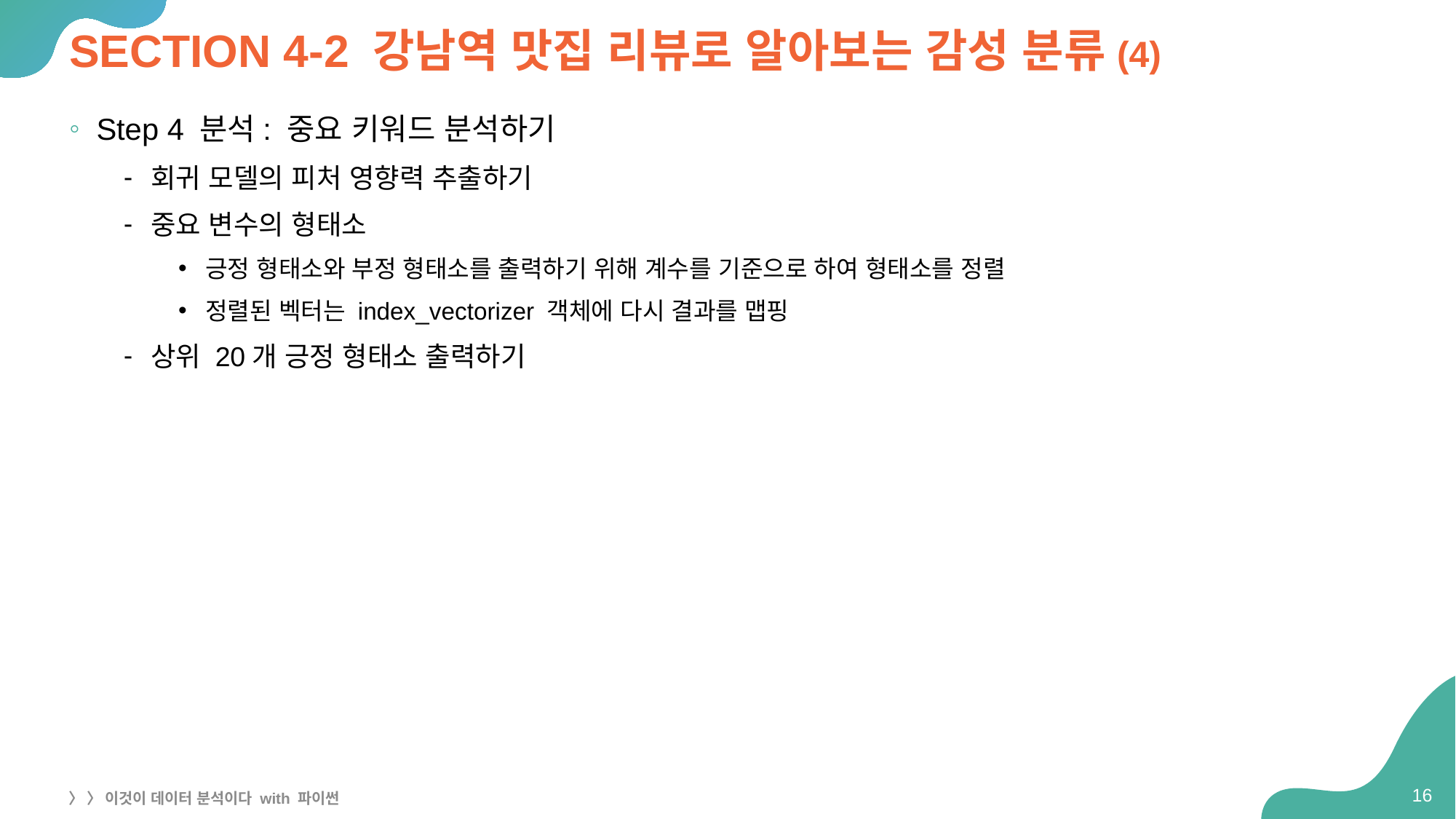

# SECTION 4-2 강남역 맛집 리뷰로 알아보는 감성 분류(4)
Step 4 분석: 중요 키워드 분석하기
회귀 모델의 피처 영향력 추출하기
중요 변수의 형태소
긍정 형태소와 부정 형태소를 출력하기 위해 계수를 기준으로 하여 형태소를 정렬
정렬된 벡터는 index_vectorizer 객체에 다시 결과를 맵핑
상위 20개 긍정 형태소 출력하기
16
〉 〉 이것이 데이터 분석이다 with 파이썬